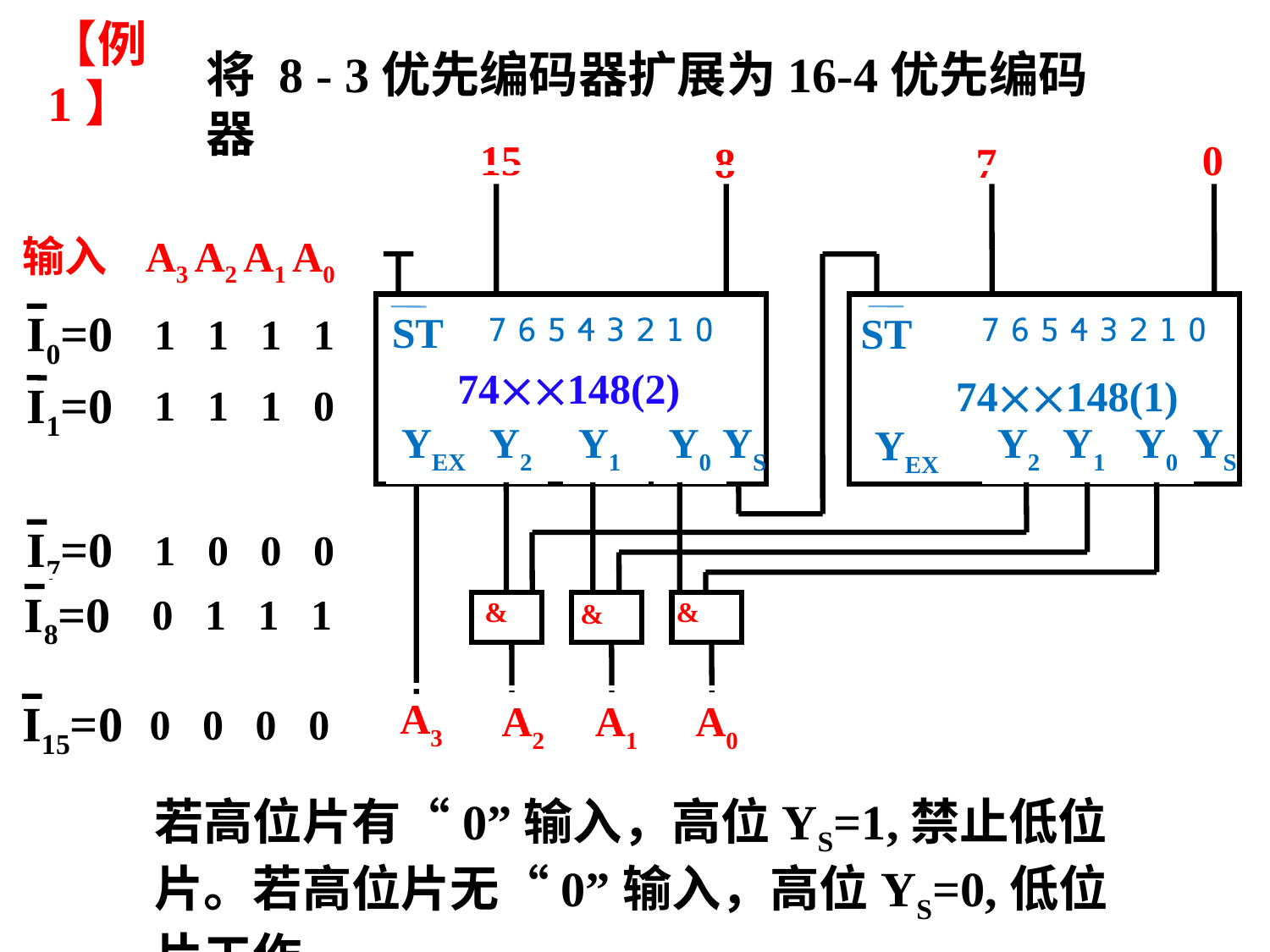

# 【例1】
将 8 - 3优先编码器扩展为16-4优先编码器
15
0
8
7

输入   A3 A2 A1 A0

7 6 5 4 3 2 1 0
ST

74××148(2)
Y2
Y1
Y0
YEX
YS

7 6 5 4 3 2 1 0

ST
74××148(1)
Y2
Y1
Y0
YS
YEX
I0=0

1   1   1   1
I1=0

1   1   1   0

A2
A1
A0
&
&
&

A3
I7=0

1   0   0   0
I8=0

0   1   1   1
I15=0

0   0   0   0
若高位片有“0”输入，高位YS=1,禁止低位片。若高位片无“0”输入，高位YS=0,低位片工作。